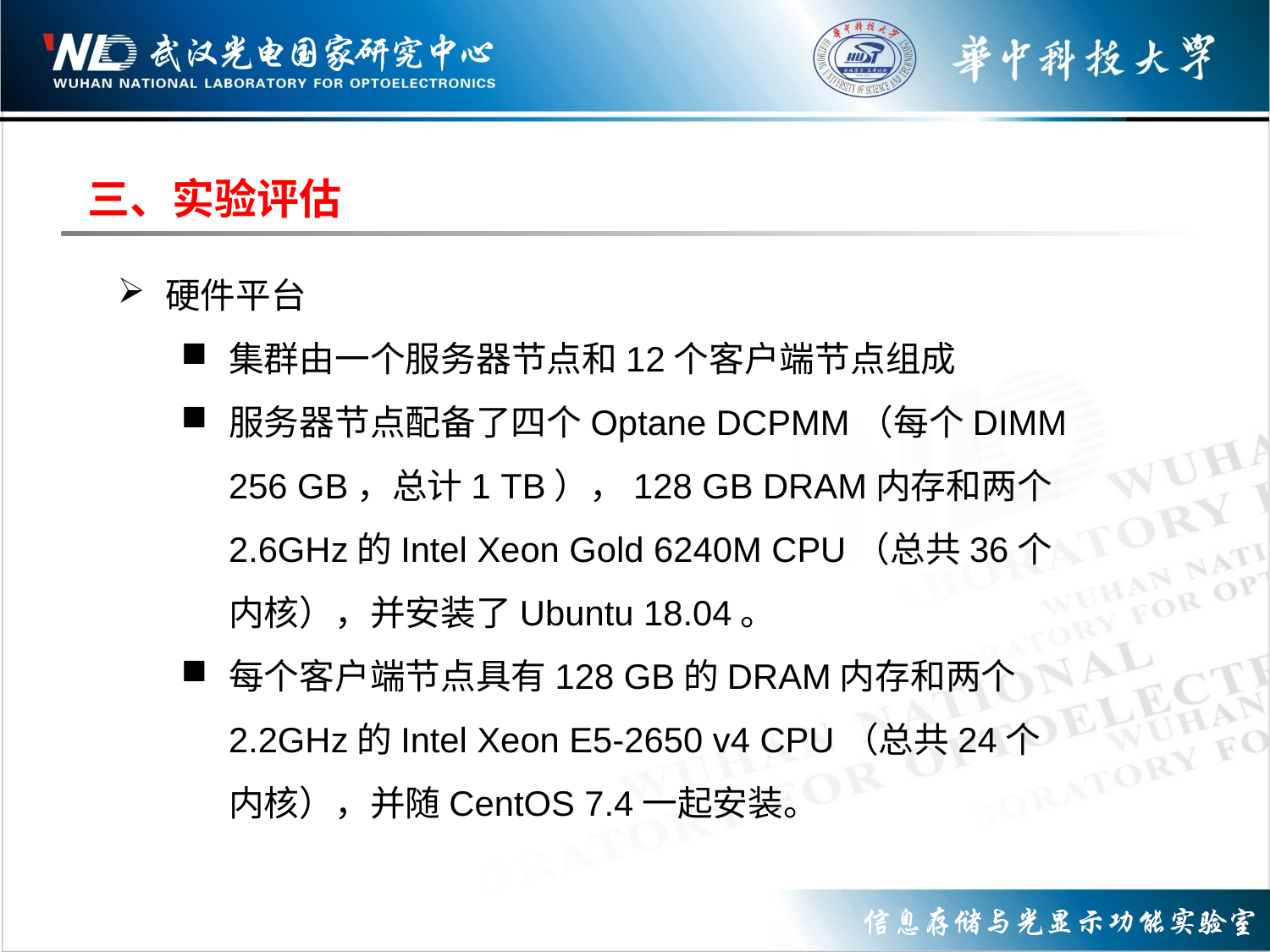

三、实验评估
硬件平台
集群由一个服务器节点和12个客户端节点组成
服务器节点配备了四个Optane DCPMM（每个DIMM 256 GB，总计1 TB），128 GB DRAM内存和两个2.6GHz的Intel Xeon Gold 6240M CPU（总共36个内核），并安装了Ubuntu 18.04。
每个客户端节点具有128 GB的DRAM内存和两个2.2GHz的Intel Xeon E5-2650 v4 CPU（总共24个内核），并随CentOS 7.4一起安装。